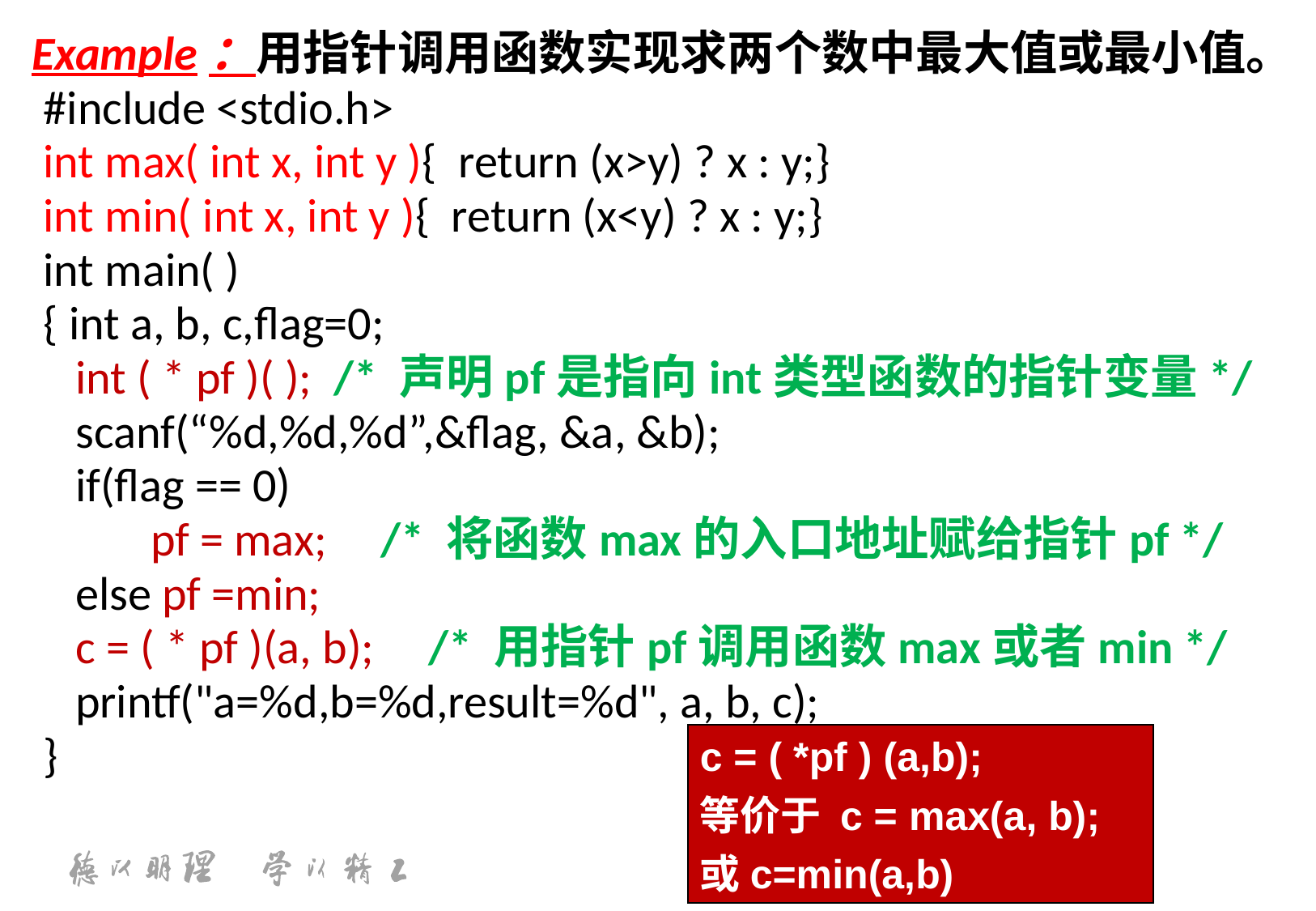

Example：用指针调用函数实现求两个数中最大值或最小值。
#include <stdio.h>
int max( int x, int y ){  return (x>y) ? x : y;}
int min( int x, int y ){  return (x<y) ? x : y;}
int main( )
{ int a, b, c,flag=0;
   int ( * pf )( );  /* 声明pf是指向int类型函数的指针变量*/
   scanf(“%d,%d,%d”,&flag, &a, &b);
   if(flag == 0)
          pf = max;     /* 将函数max的入口地址赋给指针pf */
   else pf =min;
   c = ( * pf )(a, b);     /* 用指针pf调用函数max或者min */
   printf("a=%d,b=%d,result=%d", a, b, c);
}
c = ( *pf ) (a,b);
等价于 c = max(a, b);
或c=min(a,b)
59